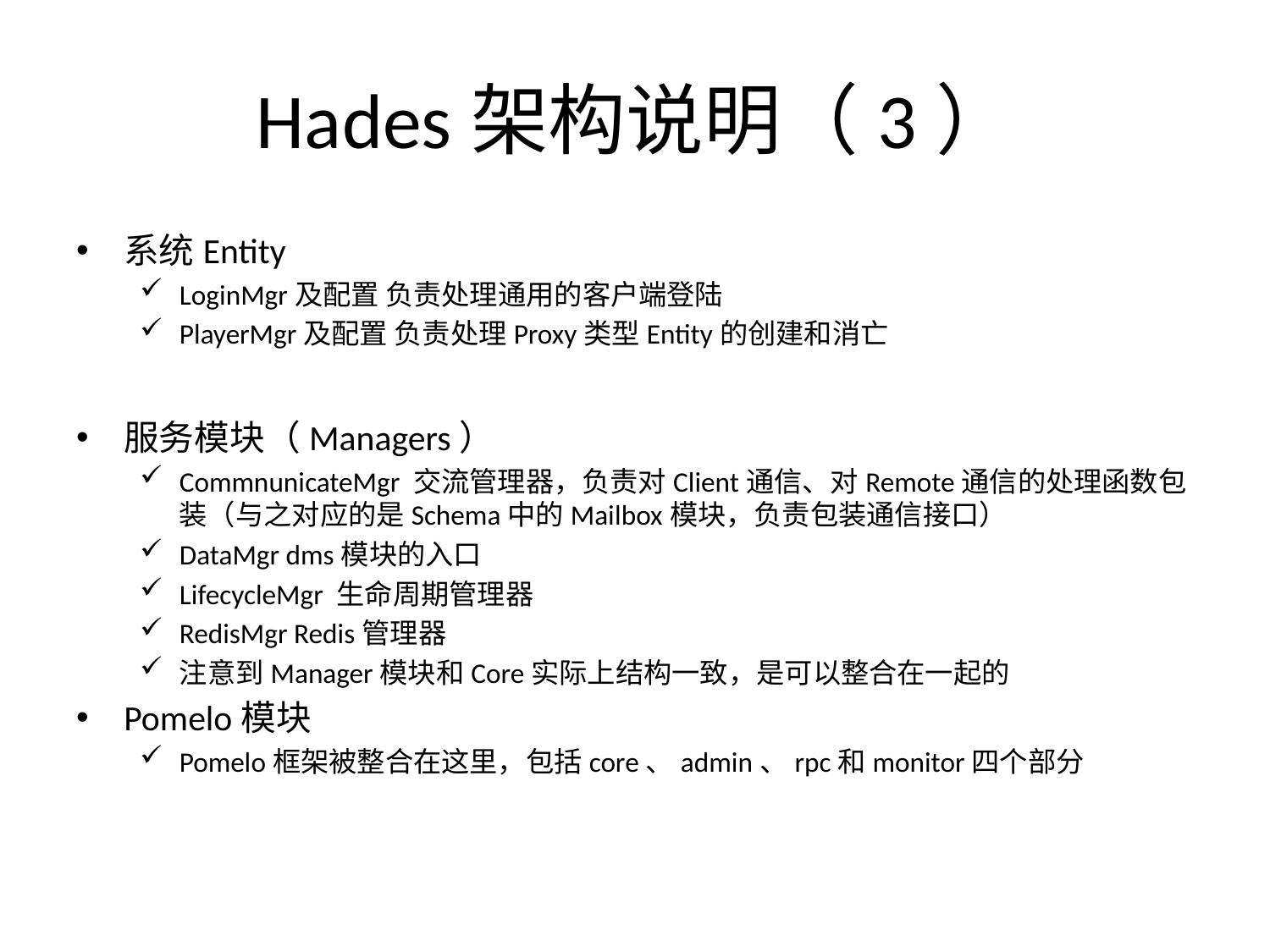

# Hades架构说明（3）
系统Entity
LoginMgr及配置 负责处理通用的客户端登陆
PlayerMgr及配置 负责处理Proxy类型Entity的创建和消亡

服务模块（Managers）
CommnunicateMgr 交流管理器，负责对Client通信、对Remote通信的处理函数包装（与之对应的是Schema中的Mailbox模块，负责包装通信接口）
DataMgr dms模块的入口
LifecycleMgr 生命周期管理器
RedisMgr Redis管理器
注意到Manager模块和Core实际上结构一致，是可以整合在一起的
Pomelo模块
Pomelo框架被整合在这里，包括core、admin、rpc和monitor四个部分